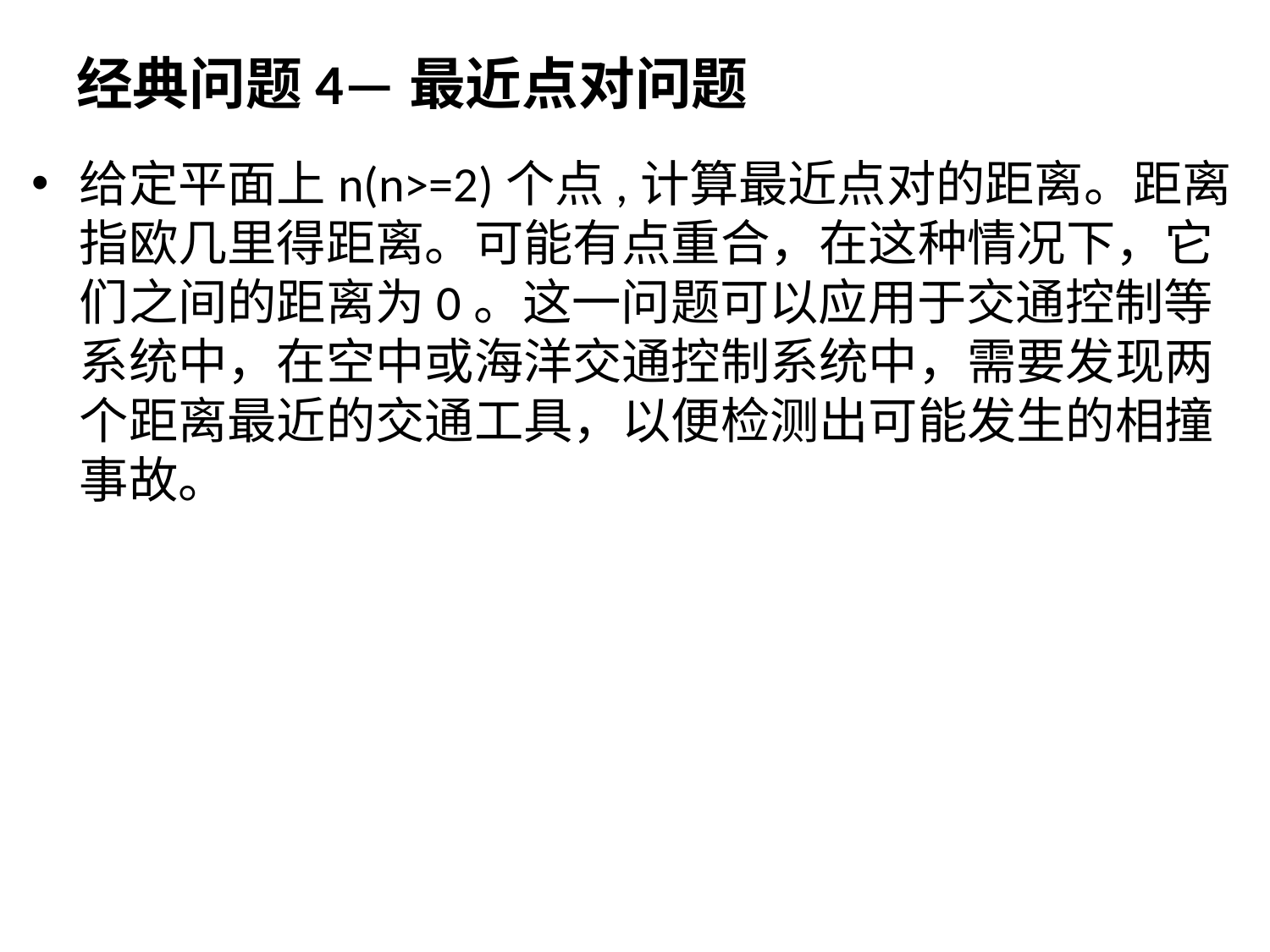

# 经典问题4—最近点对问题
给定平面上n(n>=2)个点,计算最近点对的距离。距离指欧几里得距离。可能有点重合，在这种情况下，它们之间的距离为0。这一问题可以应用于交通控制等系统中，在空中或海洋交通控制系统中，需要发现两个距离最近的交通工具，以便检测出可能发生的相撞事故。
23